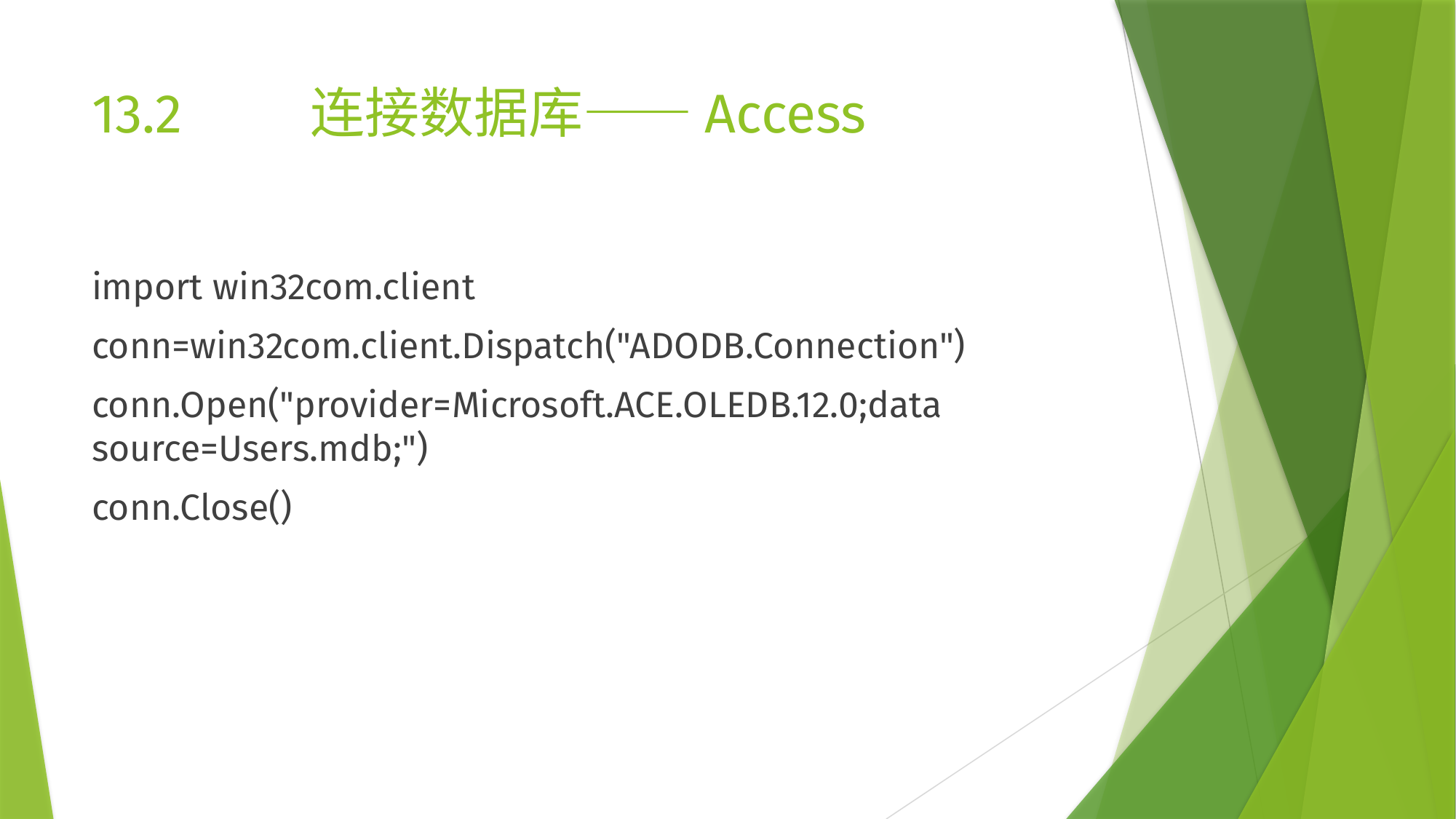

# 13.2		连接数据库——Access
import win32com.client
conn=win32com.client.Dispatch("ADODB.Connection")
conn.Open("provider=Microsoft.ACE.OLEDB.12.0;data source=Users.mdb;")
conn.Close()